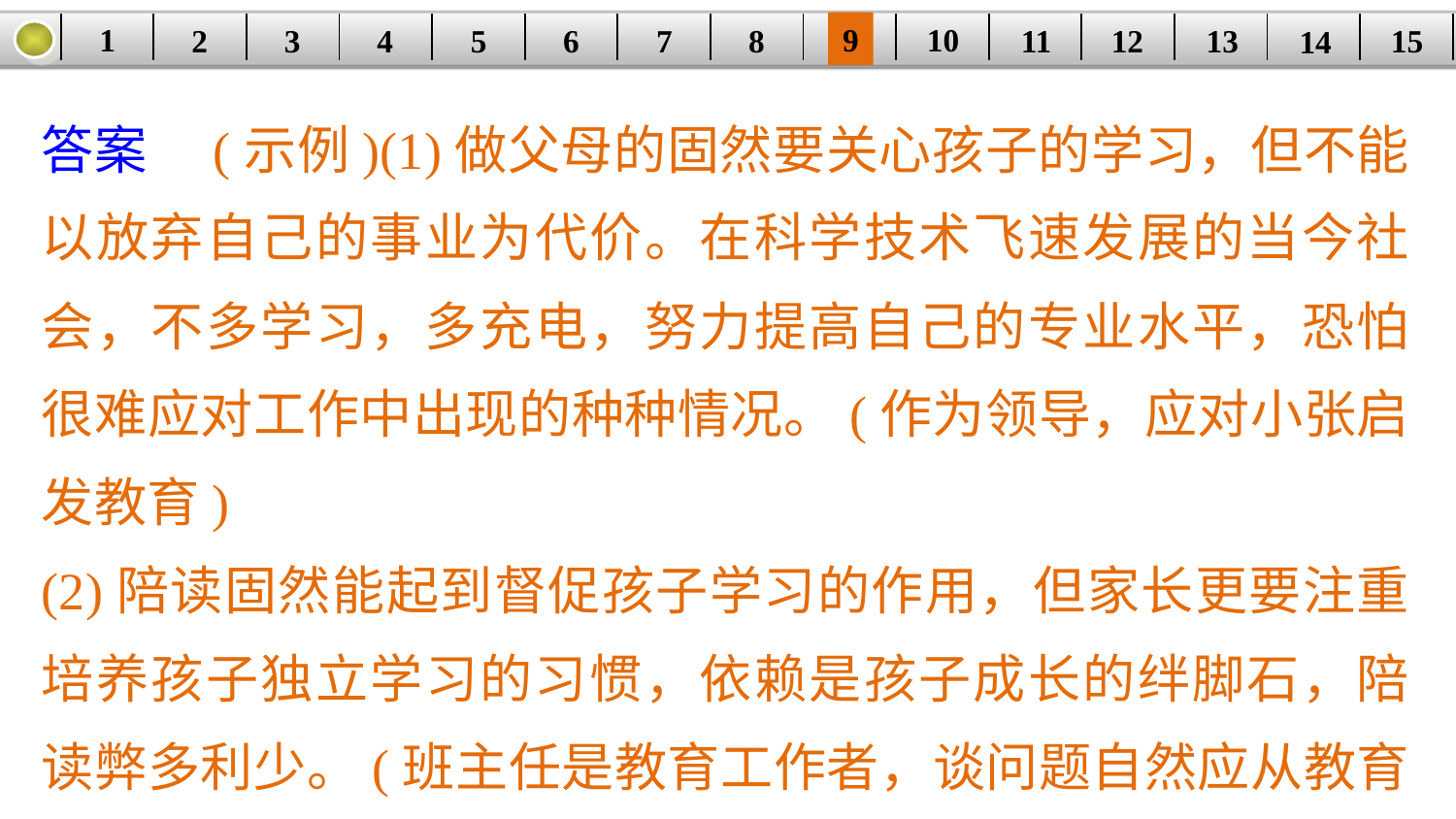

9
10
1
3
4
5
6
8
11
2
12
15
|  |  |  |  |  |  |  |  |  |  |  |  |  |  |  |
| --- | --- | --- | --- | --- | --- | --- | --- | --- | --- | --- | --- | --- | --- | --- |
7
13
14

答案　(示例)(1)做父母的固然要关心孩子的学习，但不能以放弃自己的事业为代价。在科学技术飞速发展的当今社会，不多学习，多充电，努力提高自己的专业水平，恐怕很难应对工作中出现的种种情况。(作为领导，应对小张启发教育)
(2)陪读固然能起到督促孩子学习的作用，但家长更要注重培养孩子独立学习的习惯，依赖是孩子成长的绊脚石，陪读弊多利少。(班主任是教育工作者，谈问题自然应从教育孩子的角度出发)